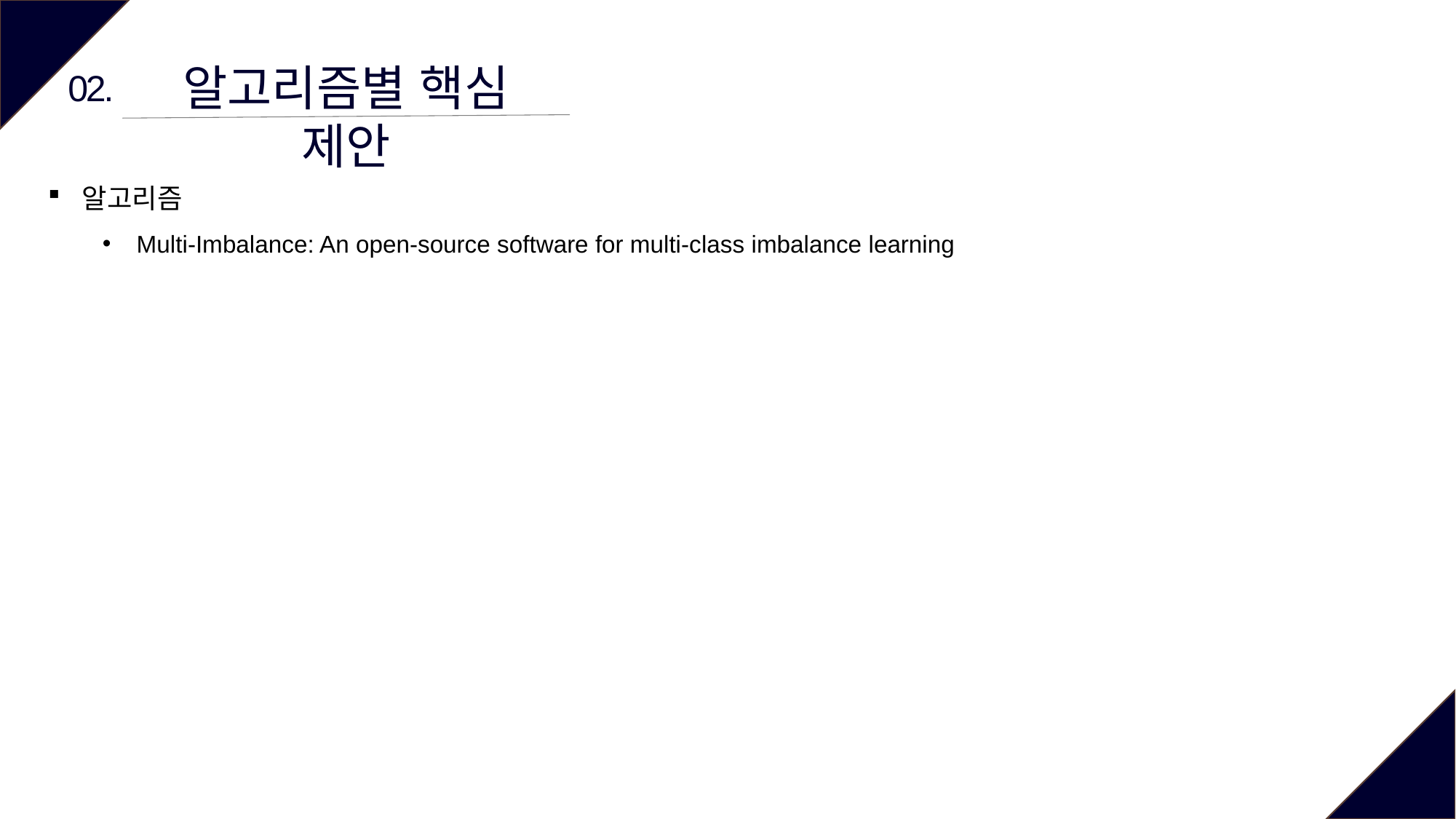

알고리즘별 핵심 제안
02.
알고리즘
Multi-Imbalance: An open-source software for multi-class imbalance learning